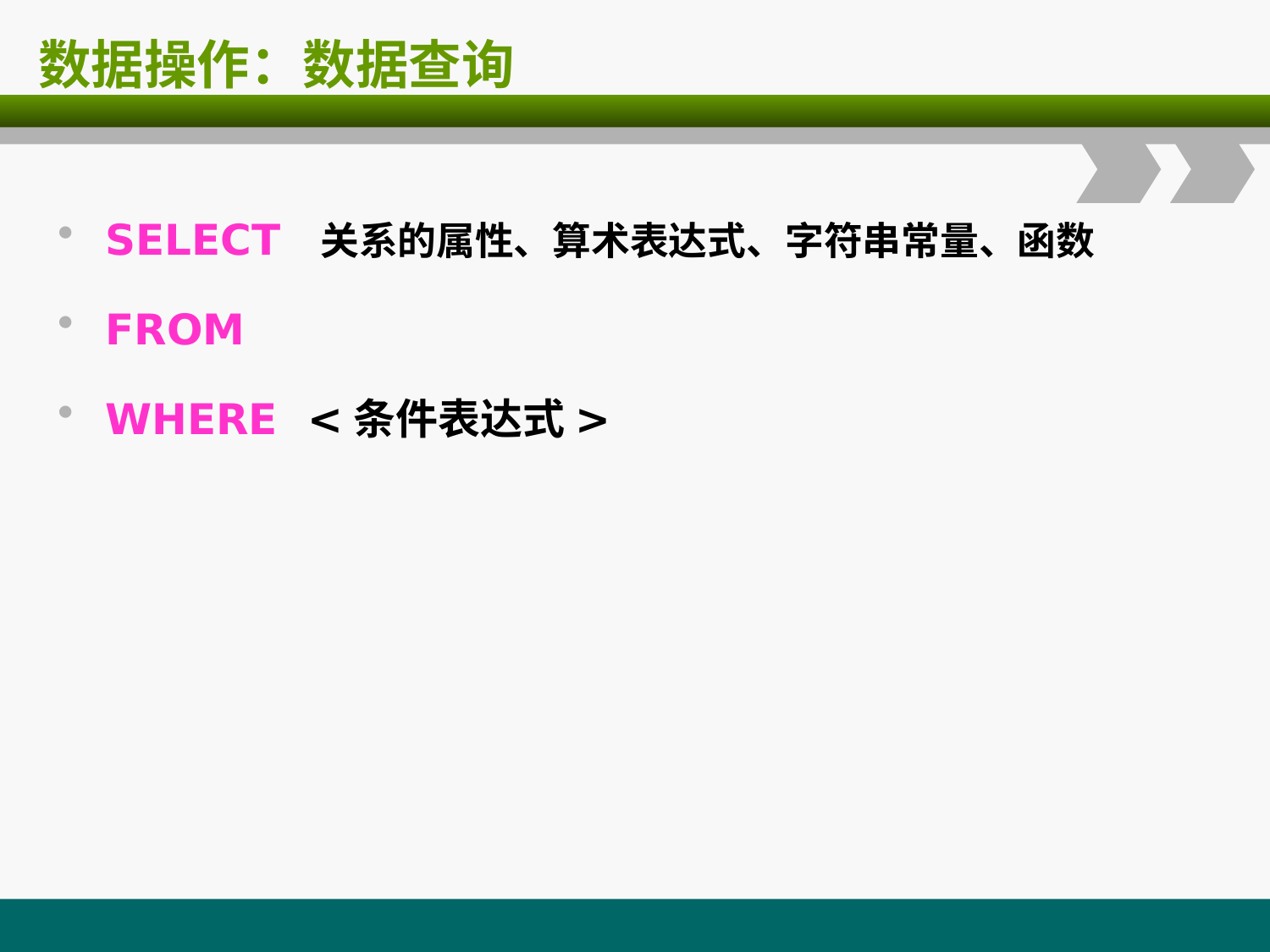

# 数据操作：数据查询
SELECT  关系的属性、算术表达式、字符串常量、函数
FROM
WHERE  <条件表达式>